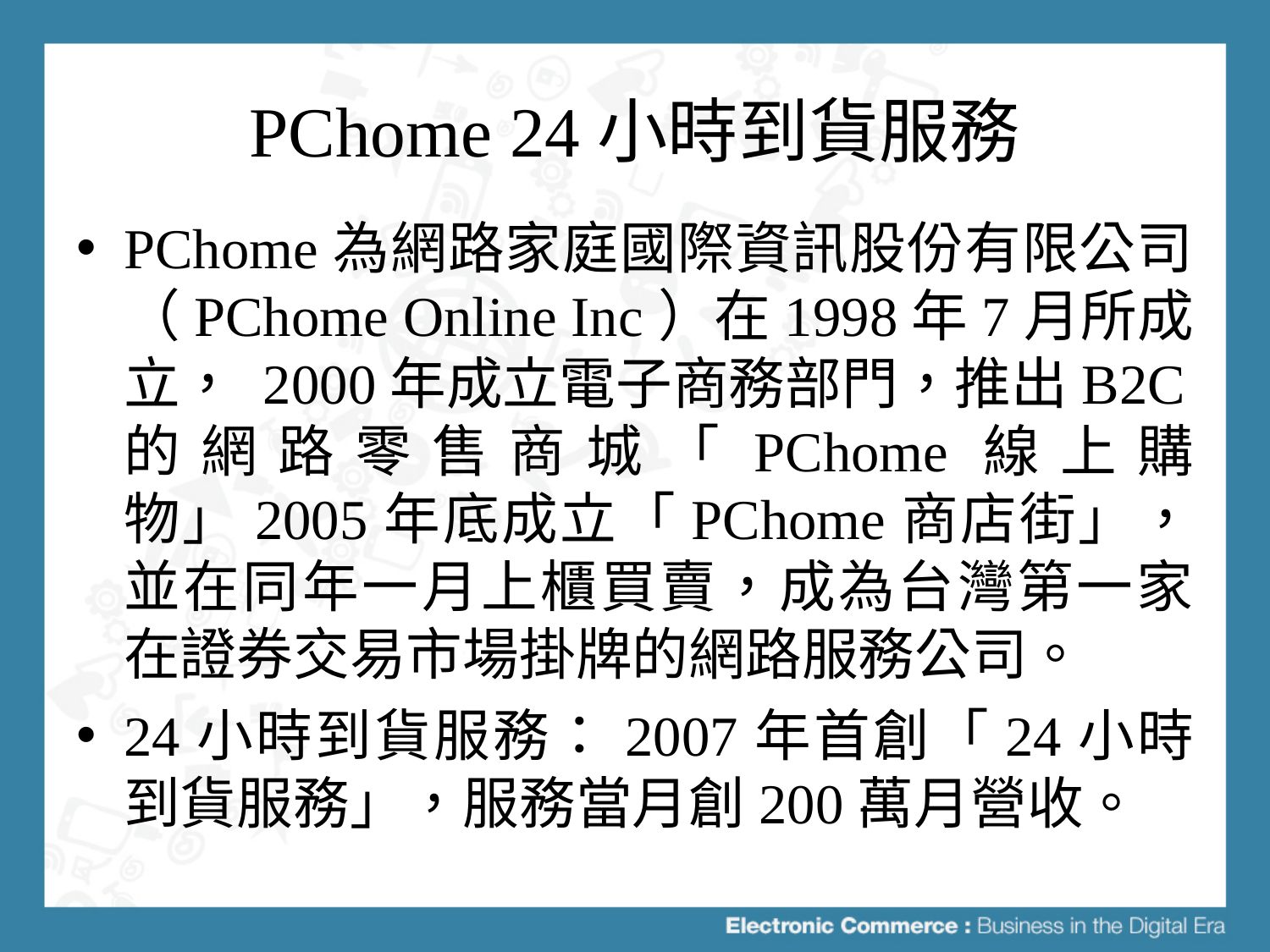

# PChome 24小時到貨服務
PChome為網路家庭國際資訊股份有限公司（PChome Online Inc）在1998年7月所成立， 2000年成立電子商務部門，推出B2C的網路零售商城「PChome線上購物」2005年底成立「PChome商店街」，並在同年一月上櫃買賣，成為台灣第一家在證券交易市場掛牌的網路服務公司。
24小時到貨服務：2007年首創「24小時到貨服務」，服務當月創200萬月營收。